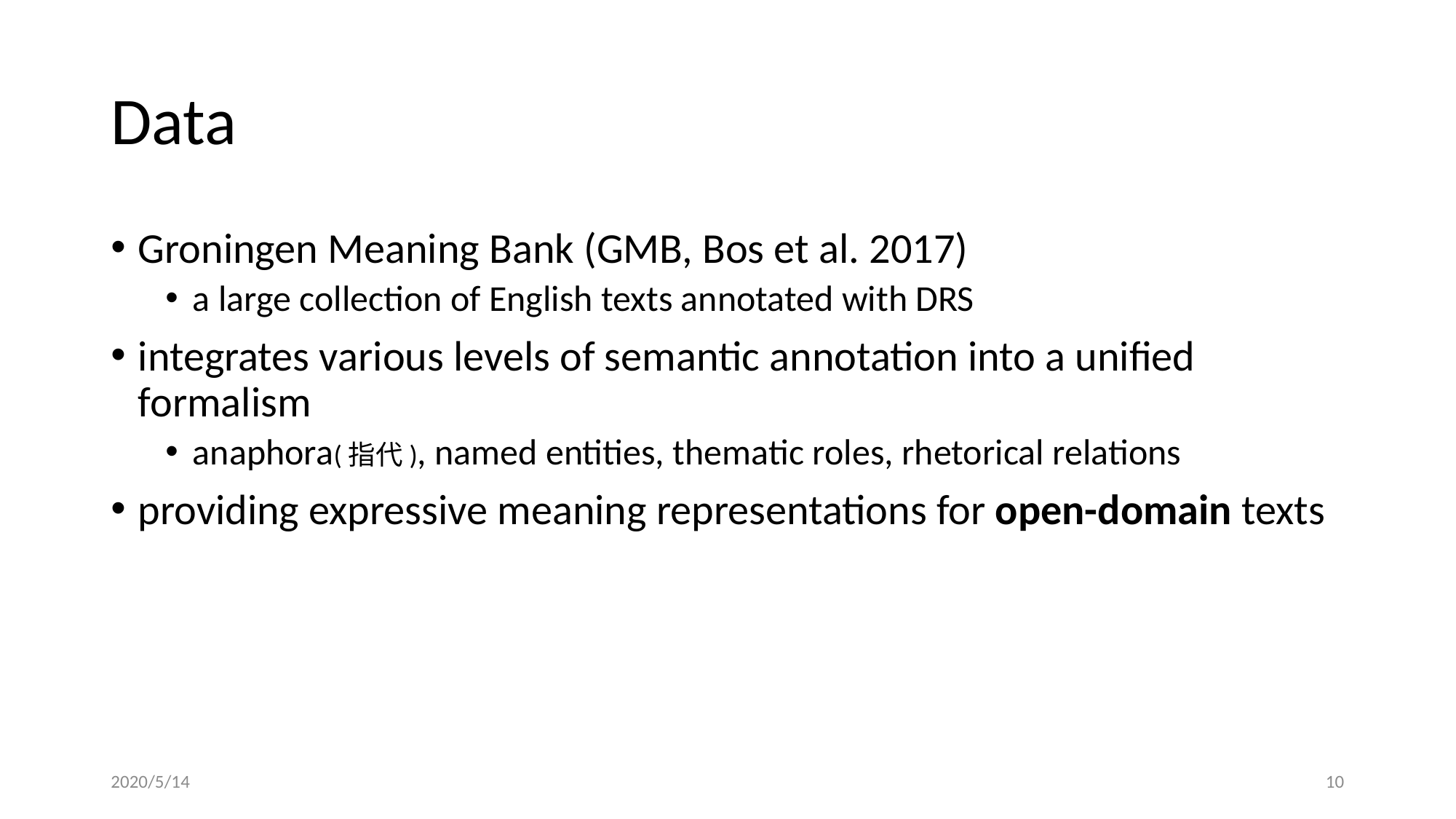

# Data
Groningen Meaning Bank (GMB, Bos et al. 2017)
a large collection of English texts annotated with DRS
integrates various levels of semantic annotation into a unified formalism
anaphora(指代), named entities, thematic roles, rhetorical relations
providing expressive meaning representations for open-domain texts
2020/5/14
10